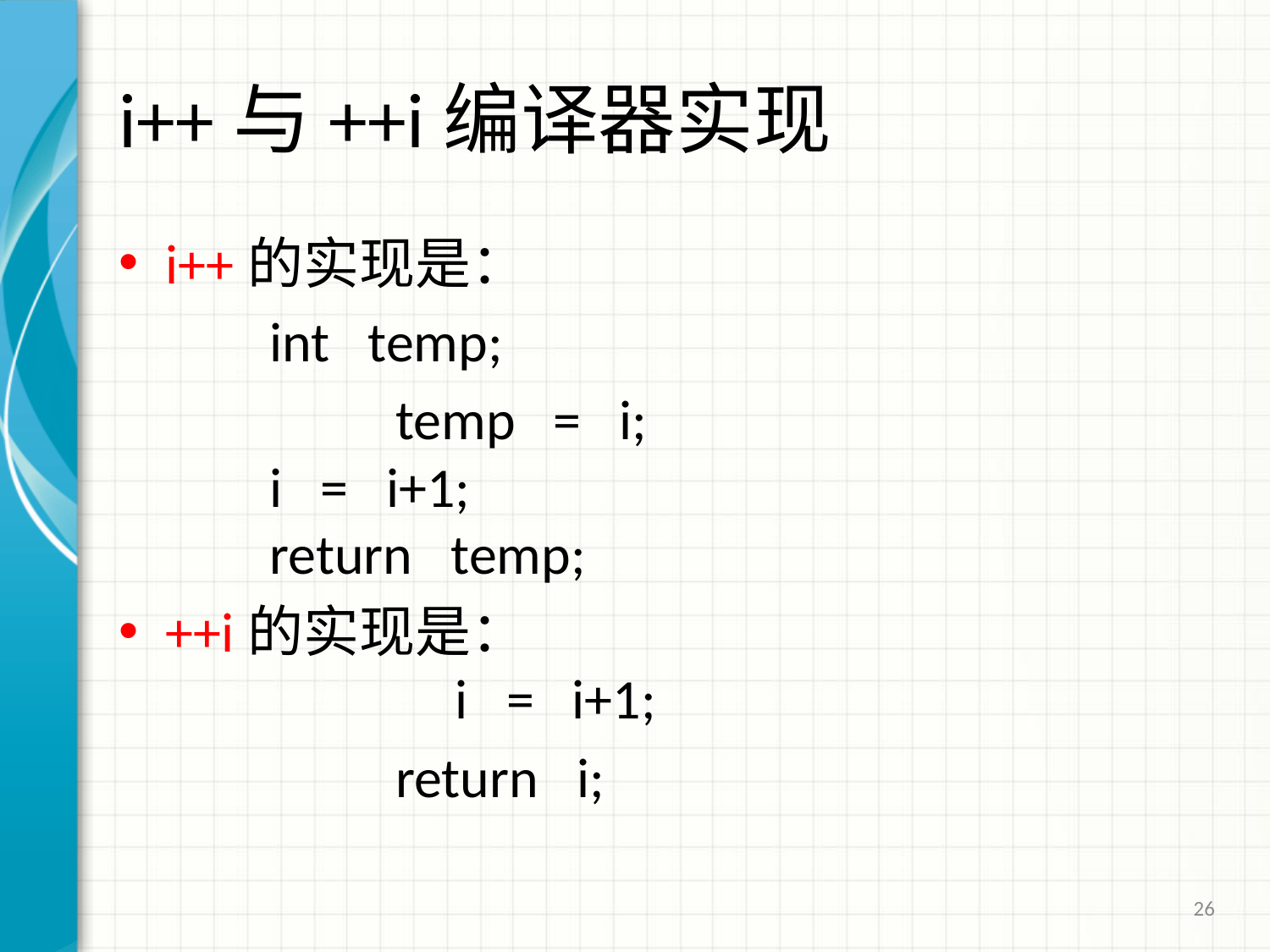

# i++与++i编译器实现
i++的实现是：
        			  int   temp;
          		  temp   =   i;   
         			  i   =   i+1;   
        			  return   temp;
++i的实现是：   
        	  	  i   =   i+1;
           		  return   i;

26